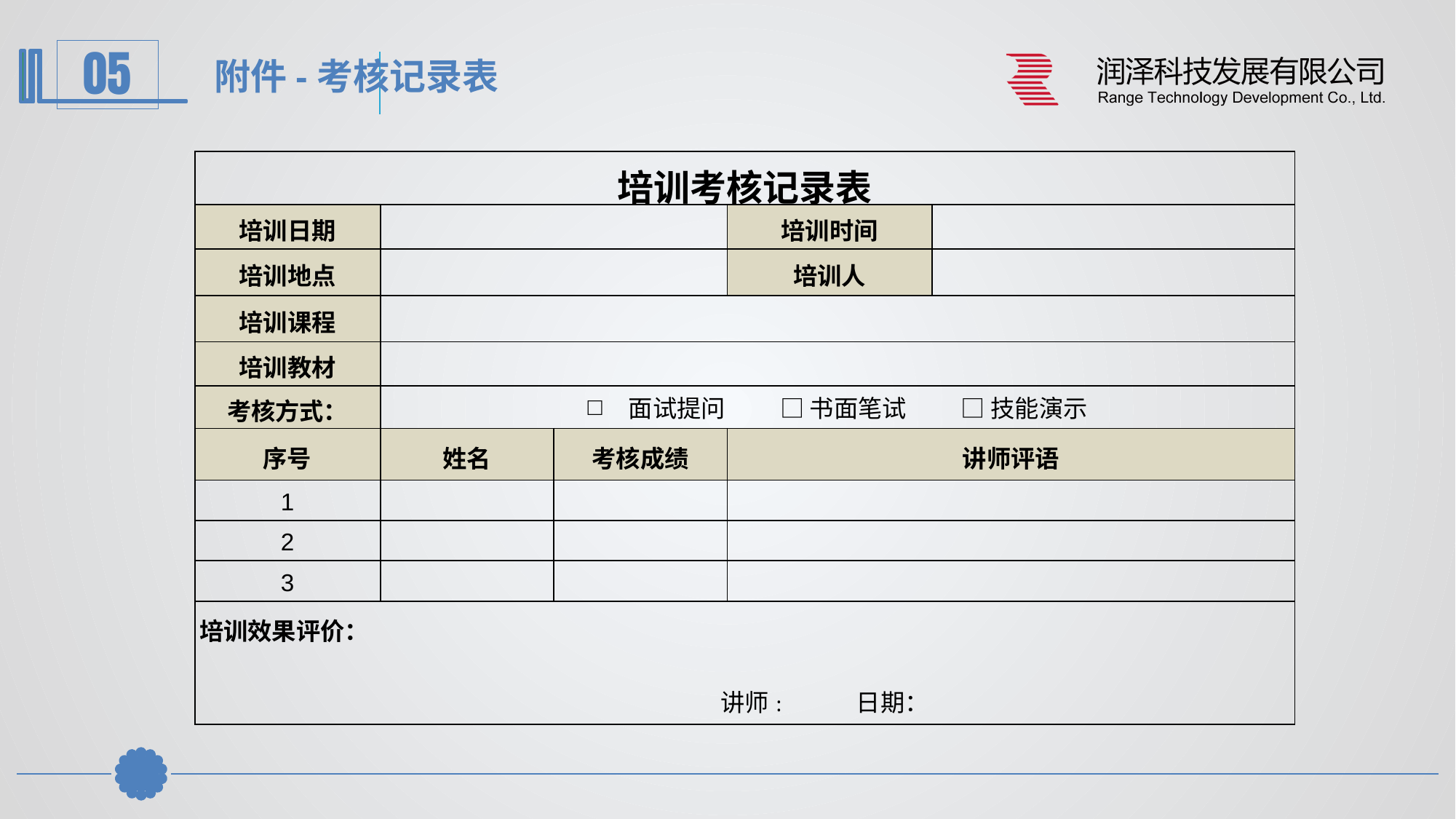

附件-考核记录表
| 培训考核记录表 |  |  |  |  |
| --- | --- | --- | --- | --- |
| 培训日期 |  |  | 培训时间 |  |
| 培训地点 |  |  | 培训人 |  |
| 培训课程 |  |  |  |  |
| 培训教材 |  |  |  |  |
| 考核方式： | 面试提问 □ 书面笔试 □ 技能演示 |  |  |  |
| 序号 | 姓名 | 考核成绩 | 讲师评语 |  |
| 1 |  |  |  |  |
| 2 |  |  |  |  |
| 3 |  |  |  |  |
| 培训效果评价：   讲师: 日期： |  |  |  |  |
16